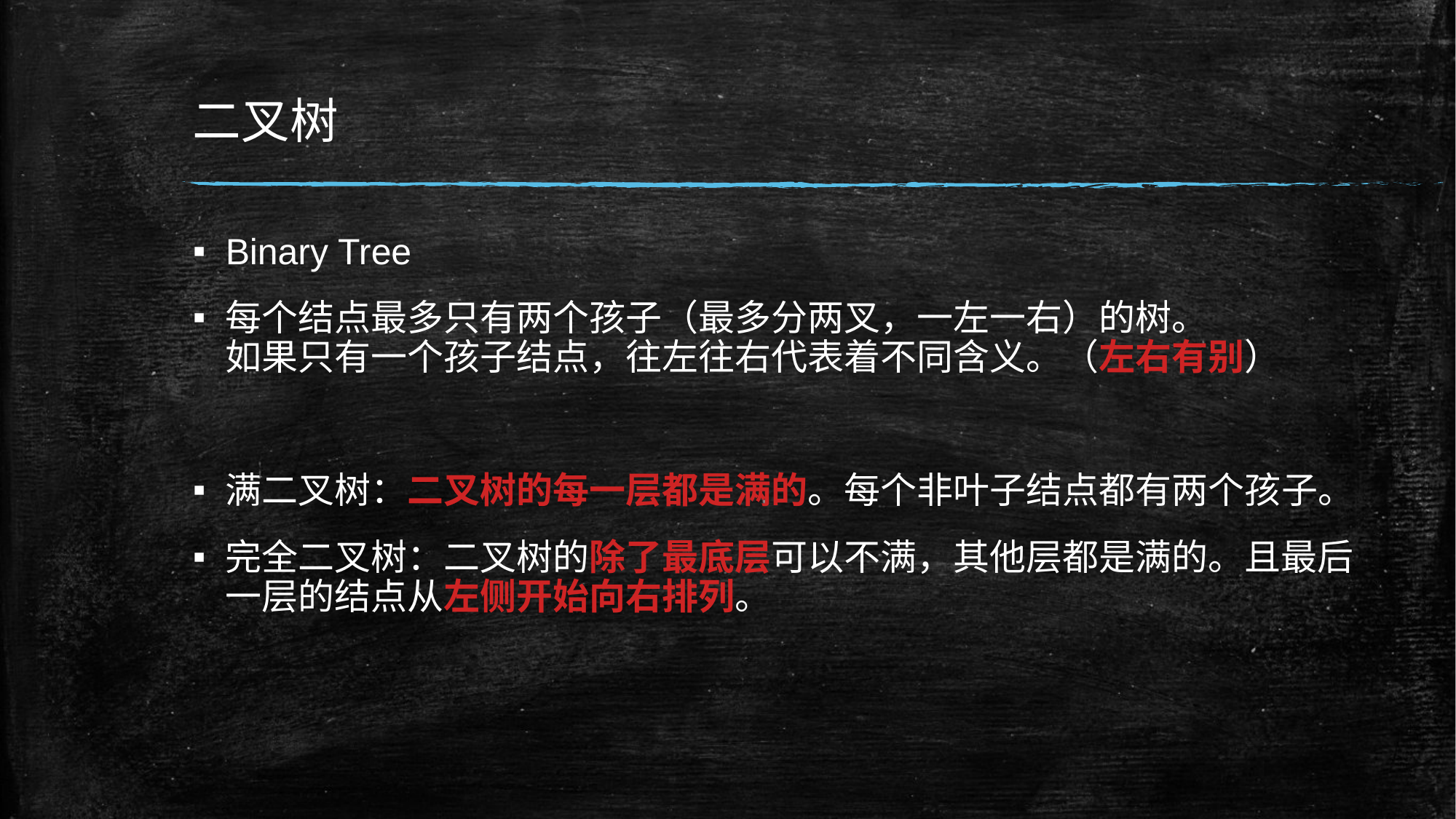

# 二叉树
Binary Tree
每个结点最多只有两个孩子（最多分两叉，一左一右）的树。
如果只有一个孩子结点，往左往右代表着不同含义。（左右有别）

满二叉树：二叉树的每一层都是满的。每个非叶子结点都有两个孩子。
完全二叉树：二叉树的除了最底层可以不满，其他层都是满的。且最后一层的结点从左侧开始向右排列。